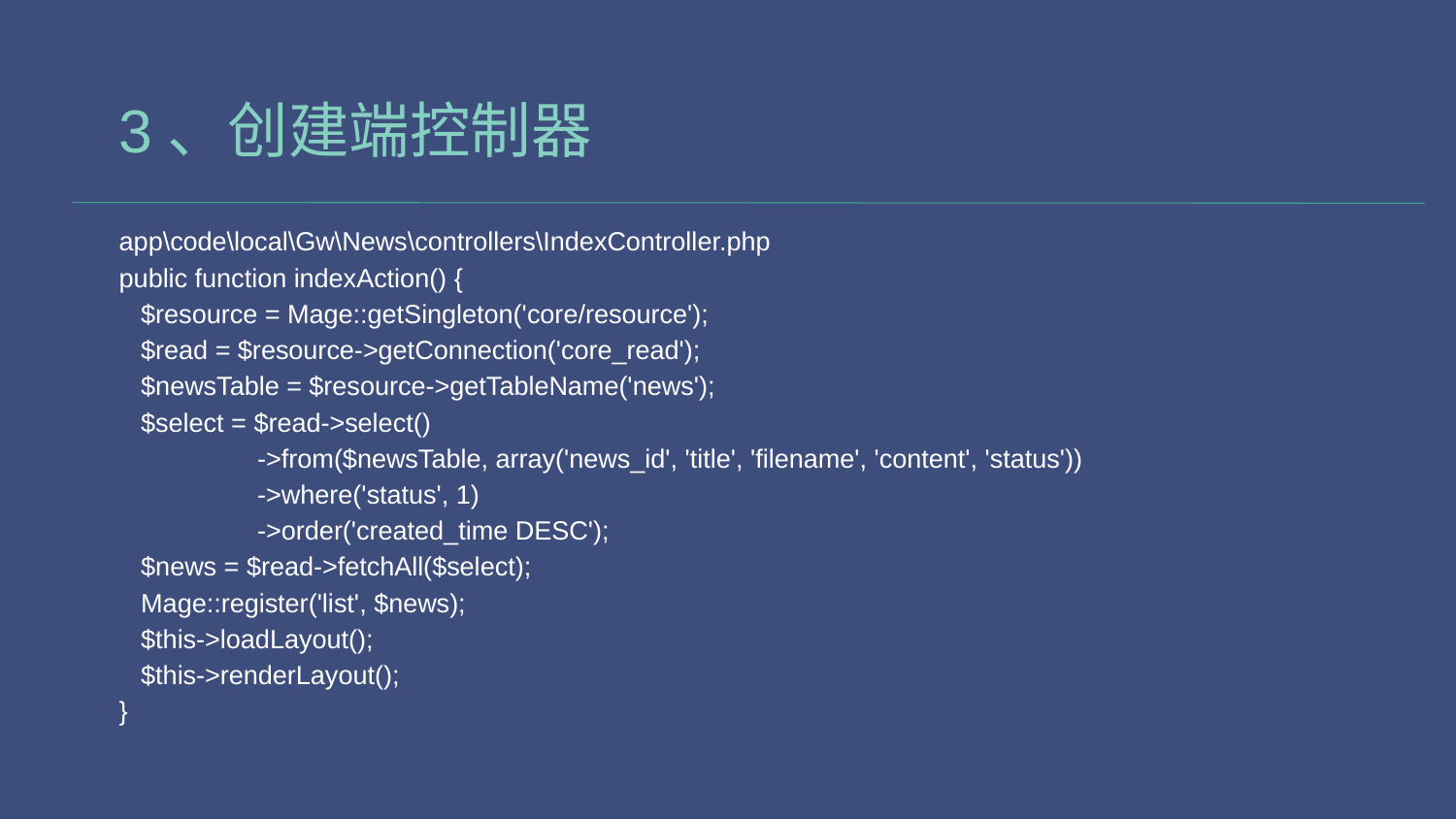

# 3、创建端控制器
app\code\local\Gw\News\controllers\IndexController.php
public function indexAction() {
   $resource = Mage::getSingleton('core/resource');
   $read = $resource->getConnection('core_read');
   $newsTable = $resource->getTableName('news');
   $select = $read->select()
                   ->from($newsTable, array('news_id', 'title', 'filename', 'content', 'status'))
                   ->where('status', 1)
                   ->order('created_time DESC');
   $news = $read->fetchAll($select);
   Mage::register('list', $news);
   $this->loadLayout();
   $this->renderLayout();
}